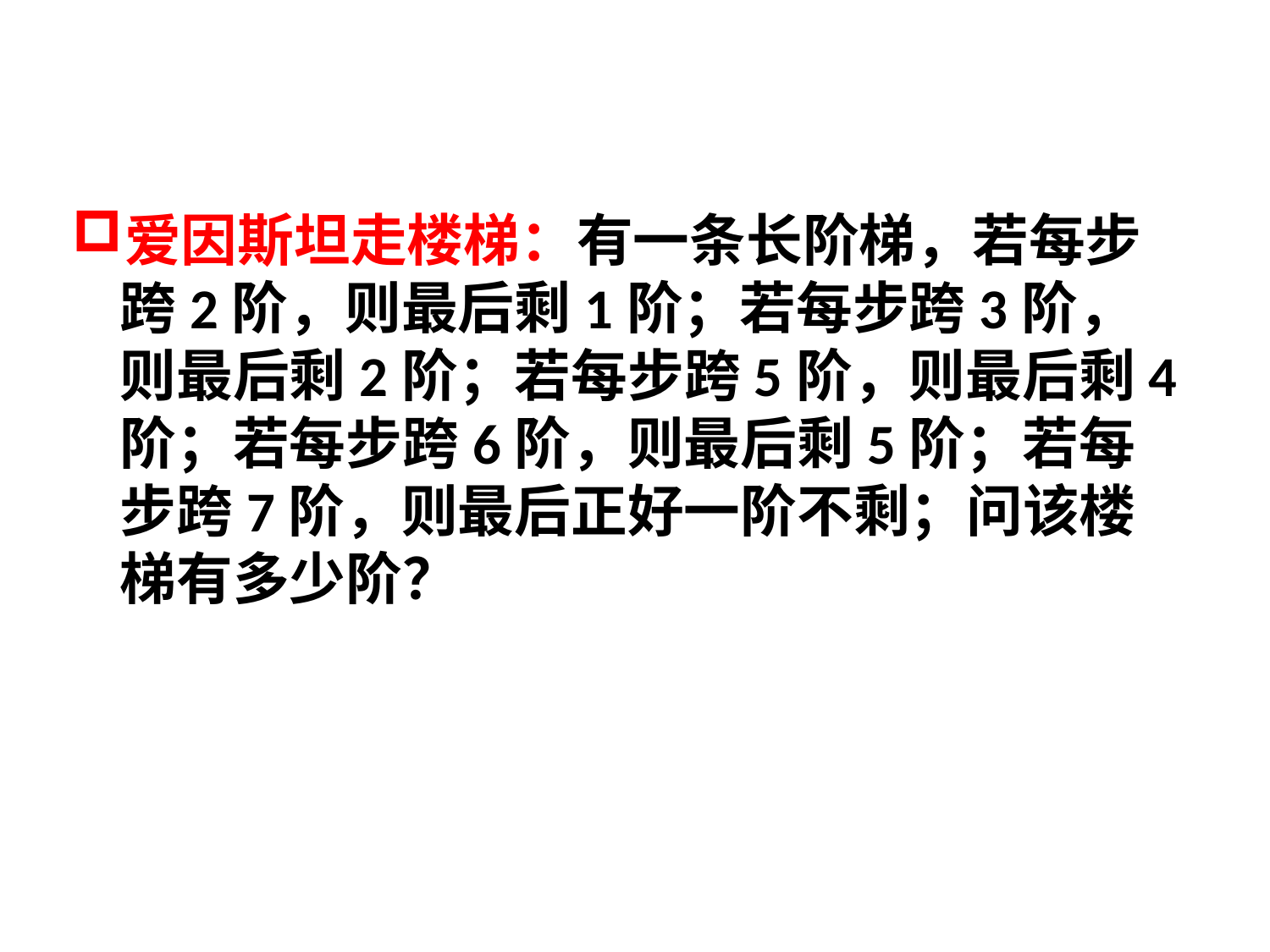

#
爱因斯坦走楼梯：有一条长阶梯，若每步跨2阶，则最后剩1阶；若每步跨3阶，则最后剩2阶；若每步跨5阶，则最后剩4阶；若每步跨6阶，则最后剩5阶；若每步跨7阶，则最后正好一阶不剩；问该楼梯有多少阶？